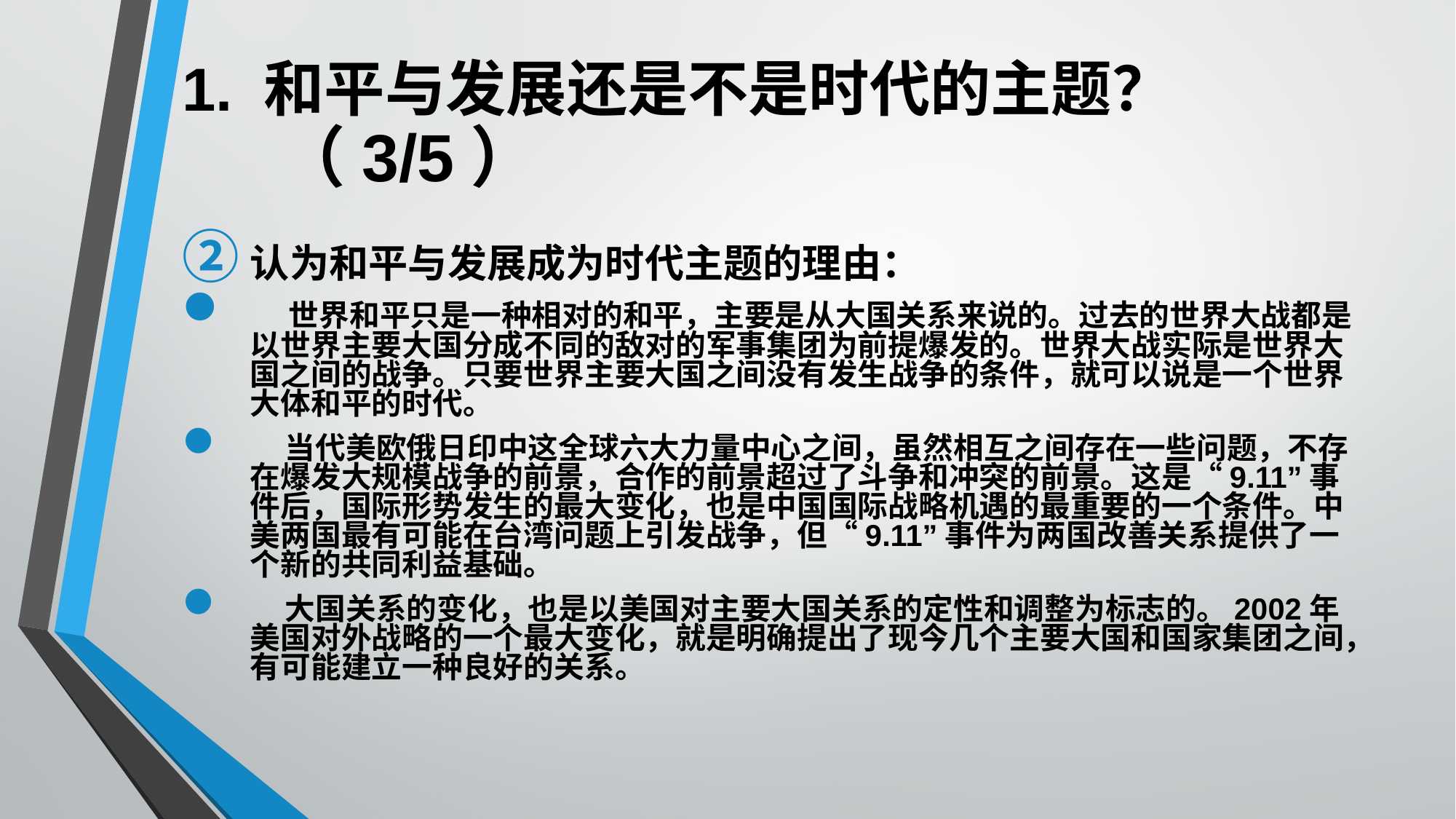

1. 和平与发展还是不是时代的主题？（3/5）
认为和平与发展成为时代主题的理由：
    世界和平只是一种相对的和平，主要是从大国关系来说的。过去的世界大战都是以世界主要大国分成不同的敌对的军事集团为前提爆发的。世界大战实际是世界大国之间的战争。只要世界主要大国之间没有发生战争的条件，就可以说是一个世界大体和平的时代。
    当代美欧俄日印中这全球六大力量中心之间，虽然相互之间存在一些问题，不存在爆发大规模战争的前景，合作的前景超过了斗争和冲突的前景。这是“9.11”事件后，国际形势发生的最大变化，也是中国国际战略机遇的最重要的一个条件。中美两国最有可能在台湾问题上引发战争，但“9.11”事件为两国改善关系提供了一个新的共同利益基础。
    大国关系的变化，也是以美国对主要大国关系的定性和调整为标志的。2002年美国对外战略的一个最大变化，就是明确提出了现今几个主要大国和国家集团之间，有可能建立一种良好的关系。